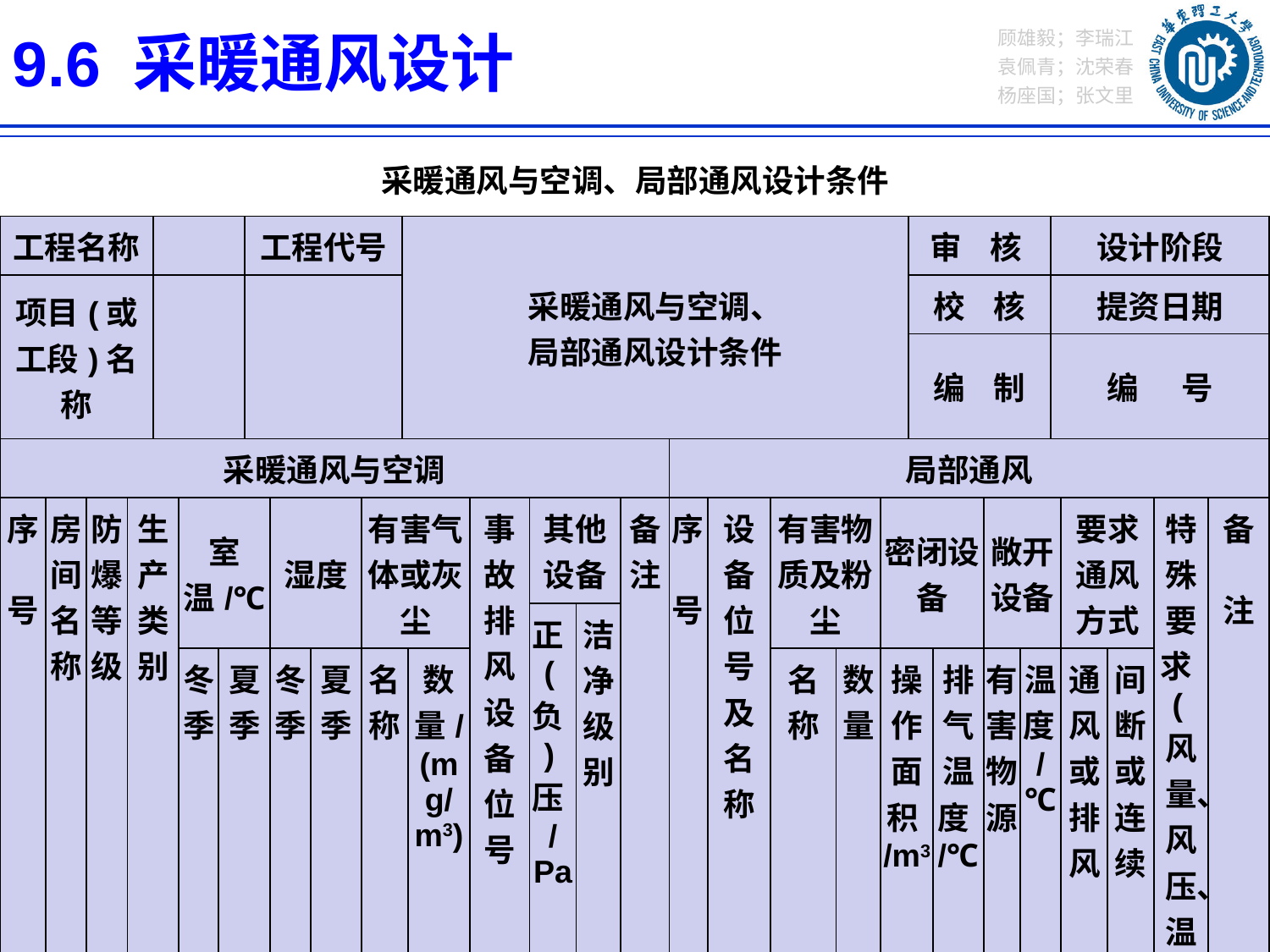

9.6 采暖通风设计
采暖通风与空调、局部通风设计条件
| 工程名称 |  |  |  |  |  |  | 工程代号 |  |  |  | 采暖通风与空调、 局部通风设计条件 |  |  |  |  |  |  |  |  |  |  | 审 核 |  |  |  | 设计阶段 |  |  |  |  |
| --- | --- | --- | --- | --- | --- | --- | --- | --- | --- | --- | --- | --- | --- | --- | --- | --- | --- | --- | --- | --- | --- | --- | --- | --- | --- | --- | --- | --- | --- | --- |
| 项目(或工段)名称 |  |  |  |  |  |  |  |  |  |  |  |  |  |  |  |  |  |  |  |  |  | 校 核 |  |  |  | 提资日期 |  |  |  |  |
|  |  |  |  |  |  |  |  |  |  |  |  |  |  |  |  |  |  |  |  |  |  | 编 制 |  |  |  | 编 号 |  |  |  |  |
| 采暖通风与空调 |  |  |  |  |  |  |  |  |  |  |  |  |  |  |  |  | 局部通风 |  |  |  |  |  |  |  |  |  |  |  |  |  |
| 序 号 | 房间名称 | 防爆等级 | 生产类别 |  | 室温/℃ |  |  | 湿度 |  | 有害气体或灰尘 |  |  | 事故排风设备位号 | 其他设备 |  | 备注 | 序 号 | 设备位号及名称 | 有害物质及粉尘 |  | 密闭设备 |  |  | 敞开设备 |  |  | 要求通风方式 |  | 特殊要求(风量、风压、温湿度等) | 备 注 |
|  |  |  |  |  |  |  |  |  |  |  |  |  |  | 正(负)压/Pa | 洁净级别 |  |  |  |  |  |  |  |  |  |  |  |  |  |  |  |
|  |  |  |  |  | 冬季 | 夏季 |  | 冬季 | 夏季 | 名称 |  | 数量/(mg/m3) |  |  |  |  |  |  | 名称 | 数量 | 操作面积/m3 |  | 排气温度/℃ | 有害物源 | 温度/℃ |  | 通风或排风 | 间断或连续 |  |  |
|  |  |  |  |  |  |  |  |  |  |  |  |  |  |  |  |  |  |  |  |  |  |  |  |  |  |  |  |  |  |  |